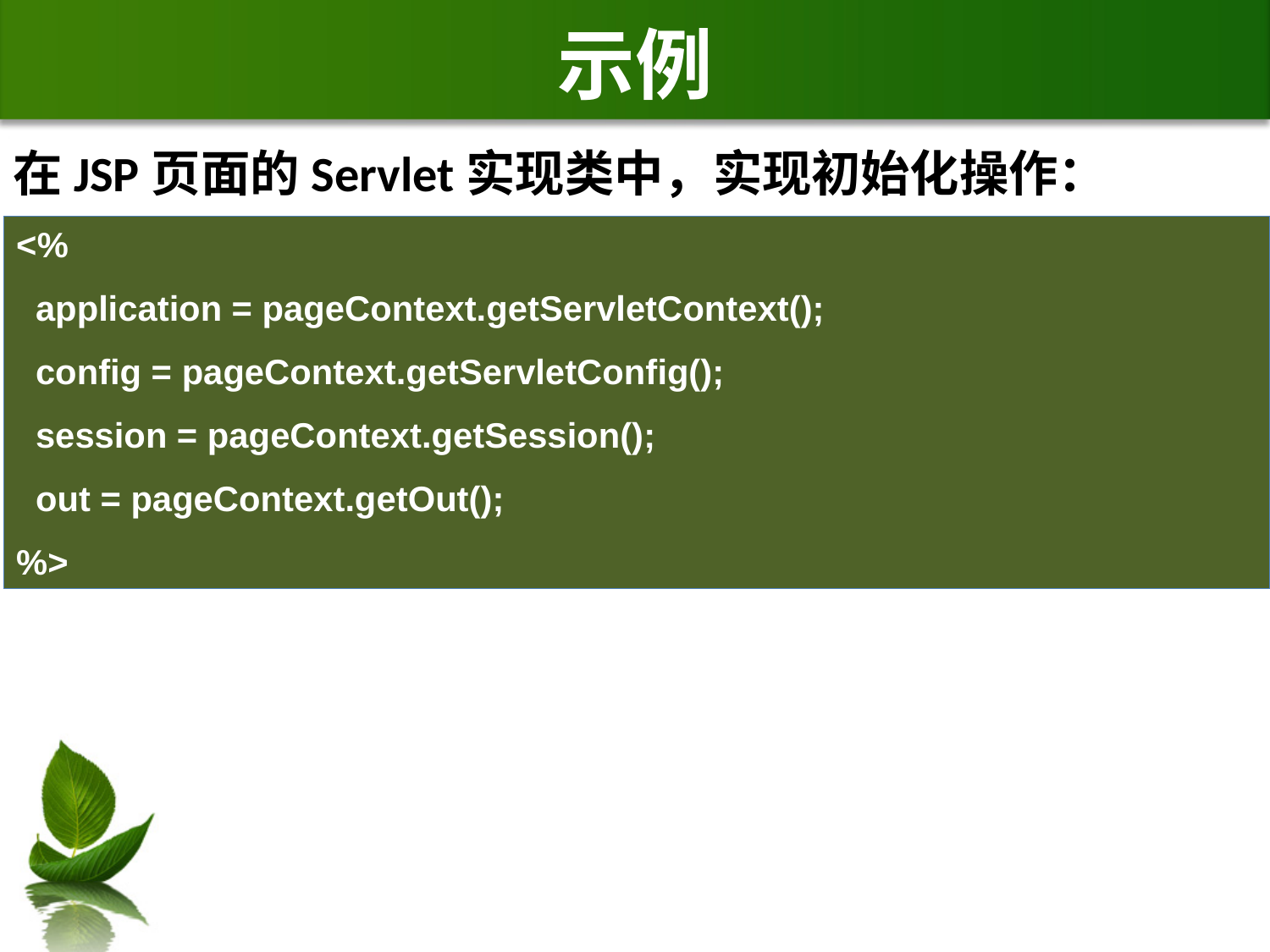

# 示例
在JSP页面的Servlet实现类中，实现初始化操作：
<%
  application = pageContext.getServletContext();
  config = pageContext.getServletConfig();
  session = pageContext.getSession();
  out = pageContext.getOut();
%>